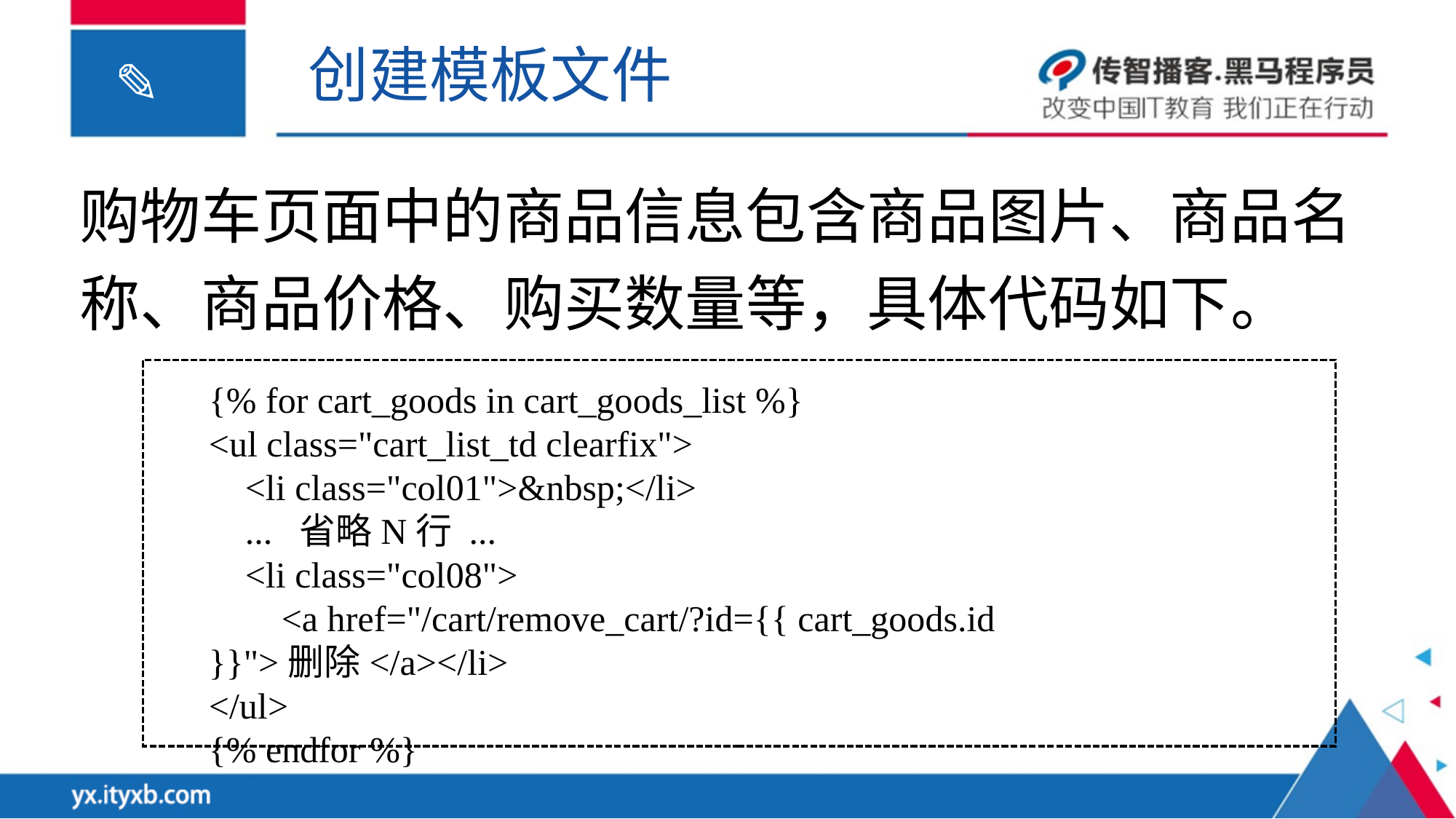

创建模板文件
购物车页面中的商品信息包含商品图片、商品名称、商品价格、购买数量等，具体代码如下。

{% for cart_goods in cart_goods_list %}
<ul class="cart_list_td clearfix">
    <li class="col01">&nbsp;</li>
    ...  省略N行 ...
    <li class="col08">
        <a href="/cart/remove_cart/?id={{ cart_goods.id }}">删除</a></li>
</ul>
{% endfor %}